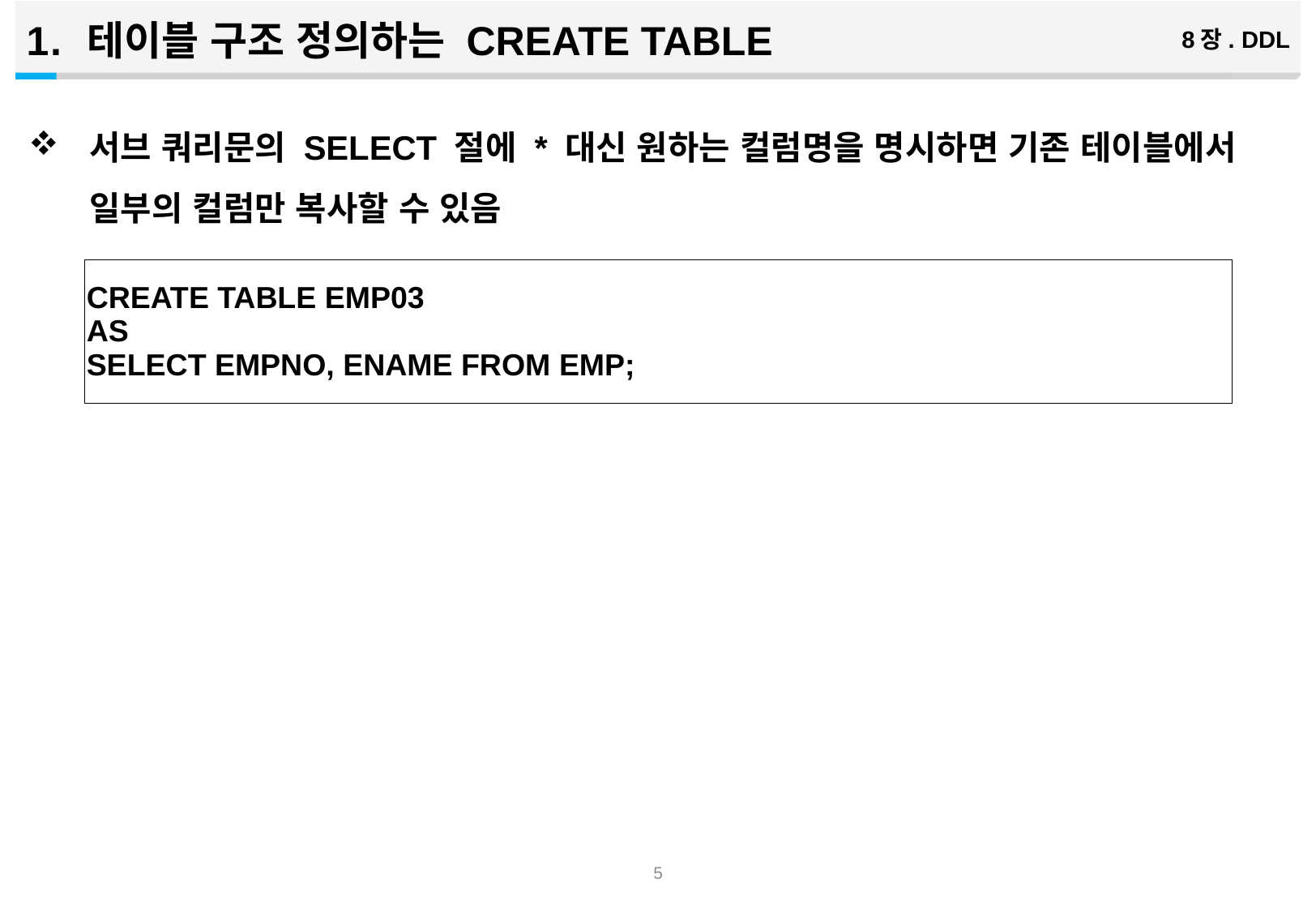

테이블 구조 정의하는 CREATE TABLE
8장. DDL
서브 쿼리문의 SELECT 절에 * 대신 원하는 컬럼명을 명시하면 기존 테이블에서 일부의 컬럼만 복사할 수 있음

| CREATE TABLE EMP03 AS SELECT EMPNO, ENAME FROM EMP; |
| --- |
5